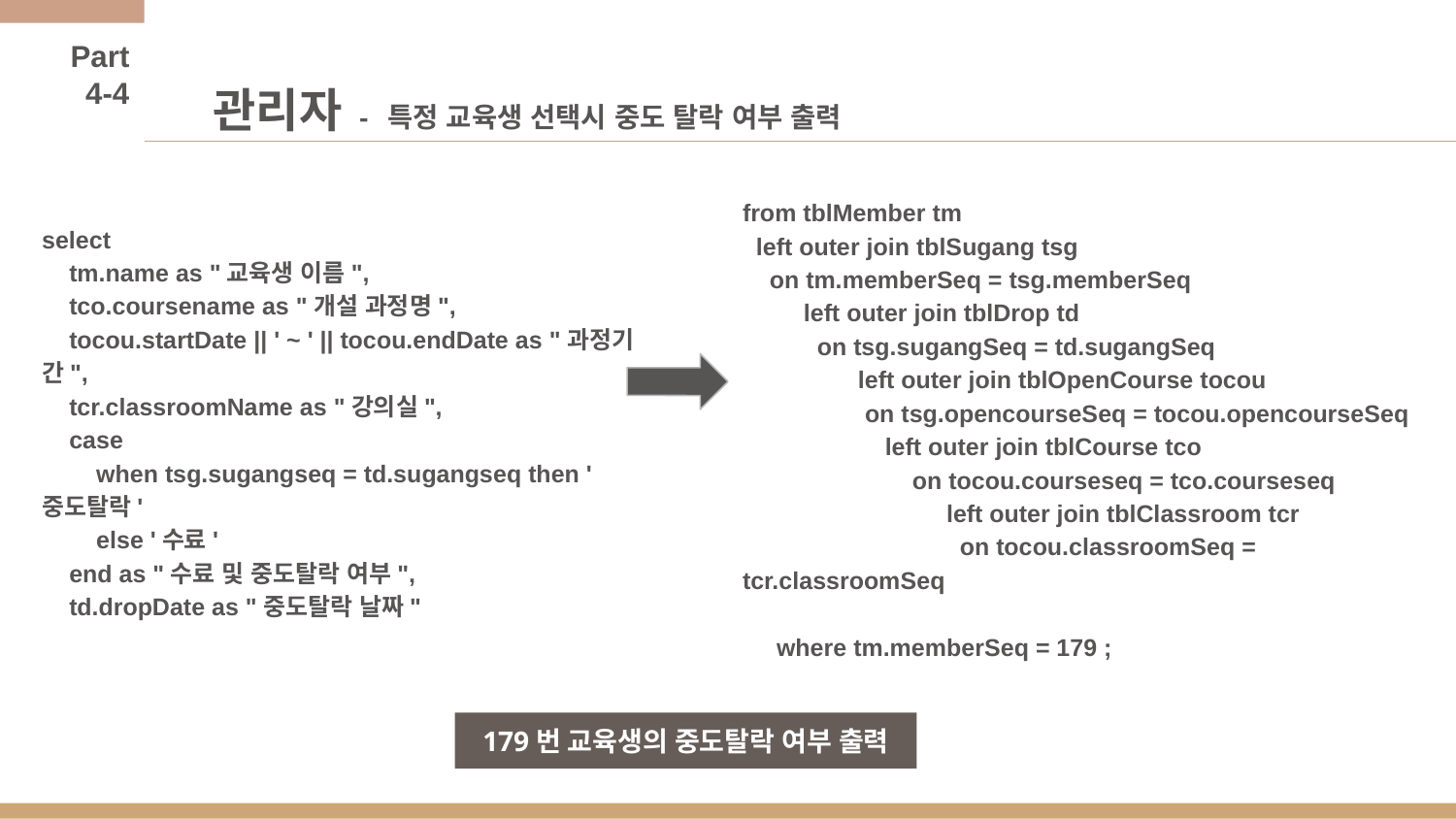

Part 4-4
# 관리자 -  특정 교육생 선택시 중도 탈락 여부 출력
from tblMember tm
  left outer join tblSugang tsg
    on tm.memberSeq = tsg.memberSeq
         left outer join tblDrop td
           on tsg.sugangSeq = td.sugangSeq
                 left outer join tblOpenCourse tocou
                  on tsg.opencourseSeq = tocou.opencourseSeq
                     left outer join tblCourse tco
                         on tocou.courseseq = tco.courseseq
                              left outer join tblClassroom tcr
                                on tocou.classroomSeq = tcr.classroomSeq

     where tm.memberSeq = 179 ;
select
    tm.name as "교육생 이름",
    tco.coursename as "개설 과정명",
    tocou.startDate || ' ~ ' || tocou.endDate as "과정기간",
    tcr.classroomName as "강의실",
    case
        when tsg.sugangseq = td.sugangseq then '중도탈락'
        else '수료'
    end as "수료 및 중도탈락 여부",
    td.dropDate as "중도탈락 날짜"

179번 교육생의 중도탈락 여부 출력